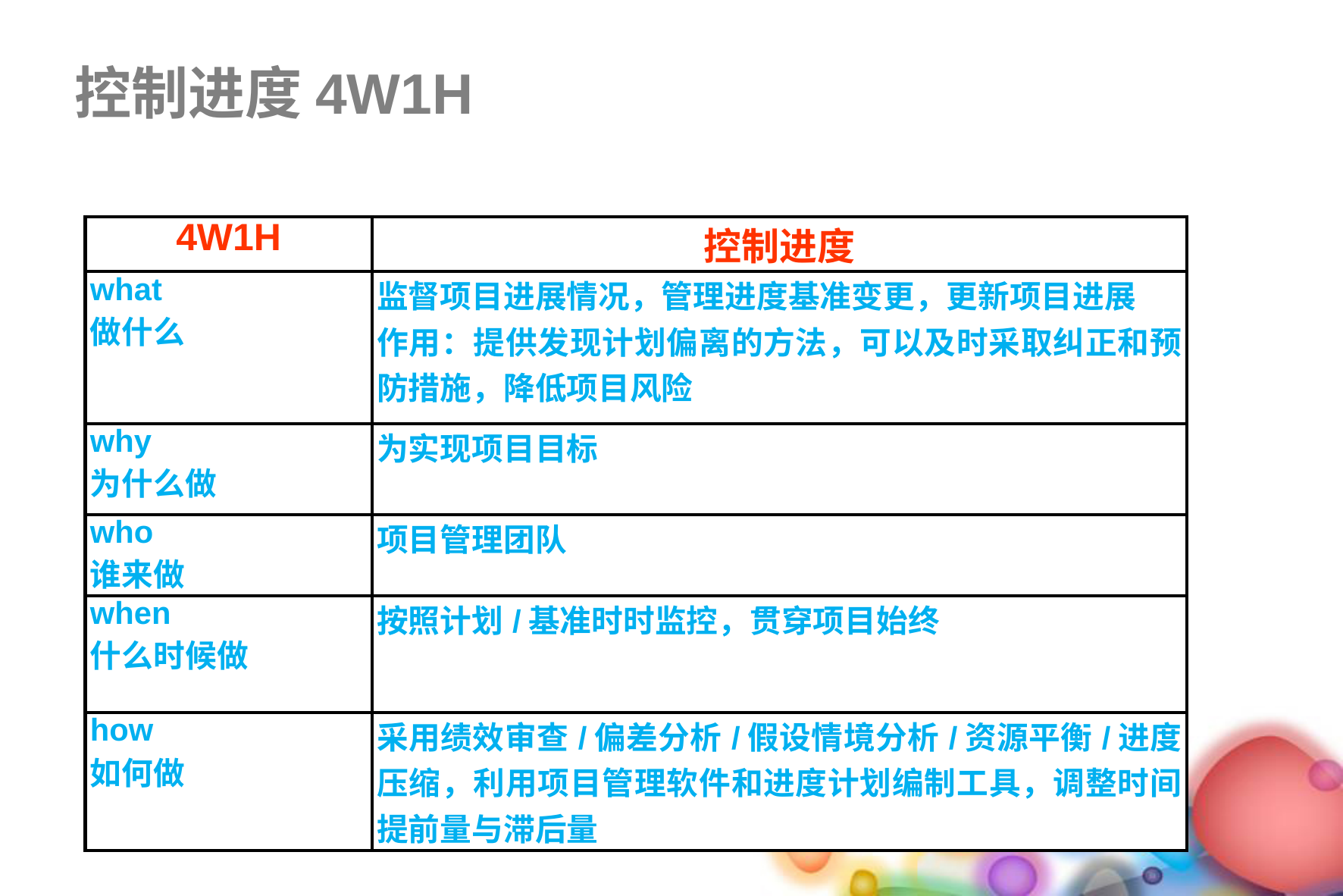

控制进度4W1H
| 4W1H | 控制进度 |
| --- | --- |
| what 做什么 | 监督项目进展情况，管理进度基准变更，更新项目进展 作用：提供发现计划偏离的方法，可以及时采取纠正和预防措施，降低项目风险 |
| why 为什么做 | 为实现项目目标 |
| who 谁来做 | 项目管理团队 |
| when 什么时候做 | 按照计划/基准时时监控，贯穿项目始终 |
| how 如何做 | 采用绩效审查/偏差分析/假设情境分析/资源平衡/进度压缩，利用项目管理软件和进度计划编制工具，调整时间提前量与滞后量 |